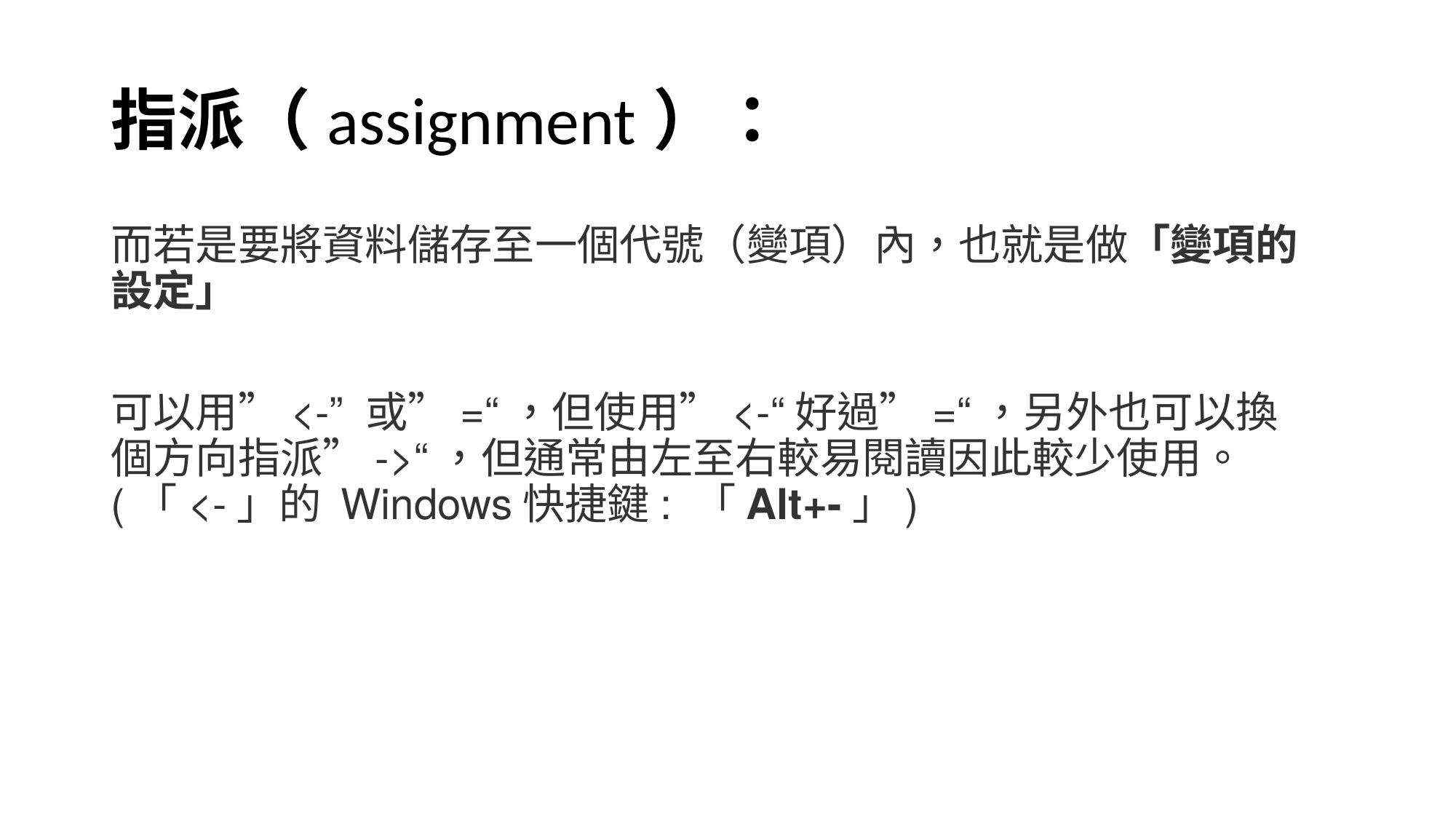

# 指派（assignment）：
而若是要將資料儲存至一個代號（變項）內，也就是做「變項的設定」

可以用”<-” 或”=“，但使用”<-“好過”=“，另外也可以換個方向指派”->“，但通常由左至右較易閱讀因此較少使用。
(「<-」的 Windows快捷鍵: 「Alt+-」)